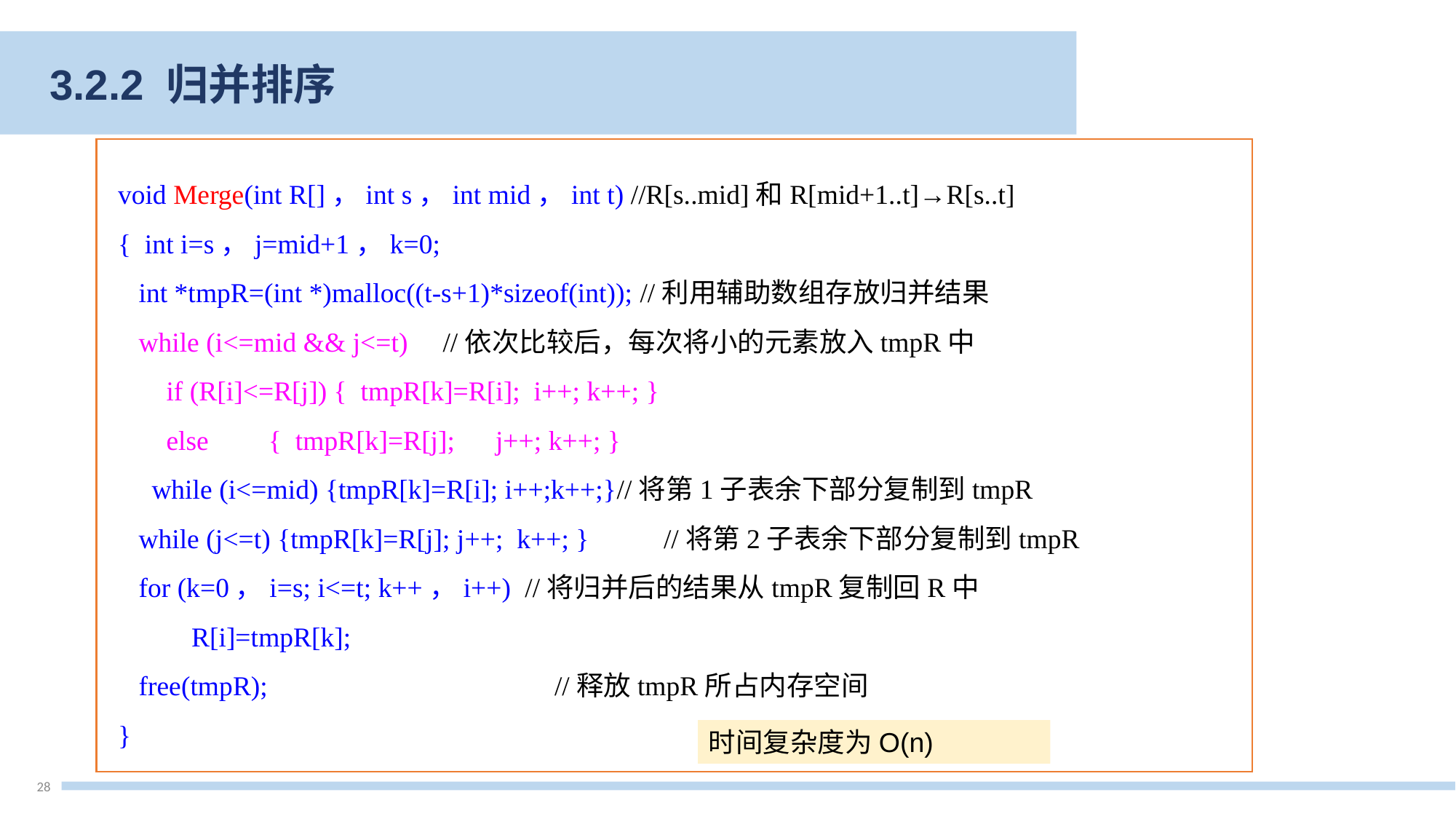

3.2.2 归并排序
void Merge(int R[]，int s，int mid，int t) //R[s..mid]和R[mid+1..t]→R[s..t]
{  int i=s，j=mid+1，k=0;
   int *tmpR=(int *)malloc((t-s+1)*sizeof(int)); //利用辅助数组存放归并结果
   while (i<=mid && j<=t)     //依次比较后，每次将小的元素放入tmpR中
       if (R[i]<=R[j]) {  tmpR[k]=R[i];  i++; k++; }
       else	      {  tmpR[k]=R[j];　j++; k++; }
　while (i<=mid) {tmpR[k]=R[i]; i++;k++;}//将第1子表余下部分复制到tmpR
   while (j<=t) {tmpR[k]=R[j]; j++;  k++; }	//将第2子表余下部分复制到tmpR
   for (k=0，i=s; i<=t; k++，i++)  //将归并后的结果从tmpR复制回R中
　　  R[i]=tmpR[k];
   free(tmpR);			//释放tmpR所占内存空间
}
时间复杂度为O(n)
28